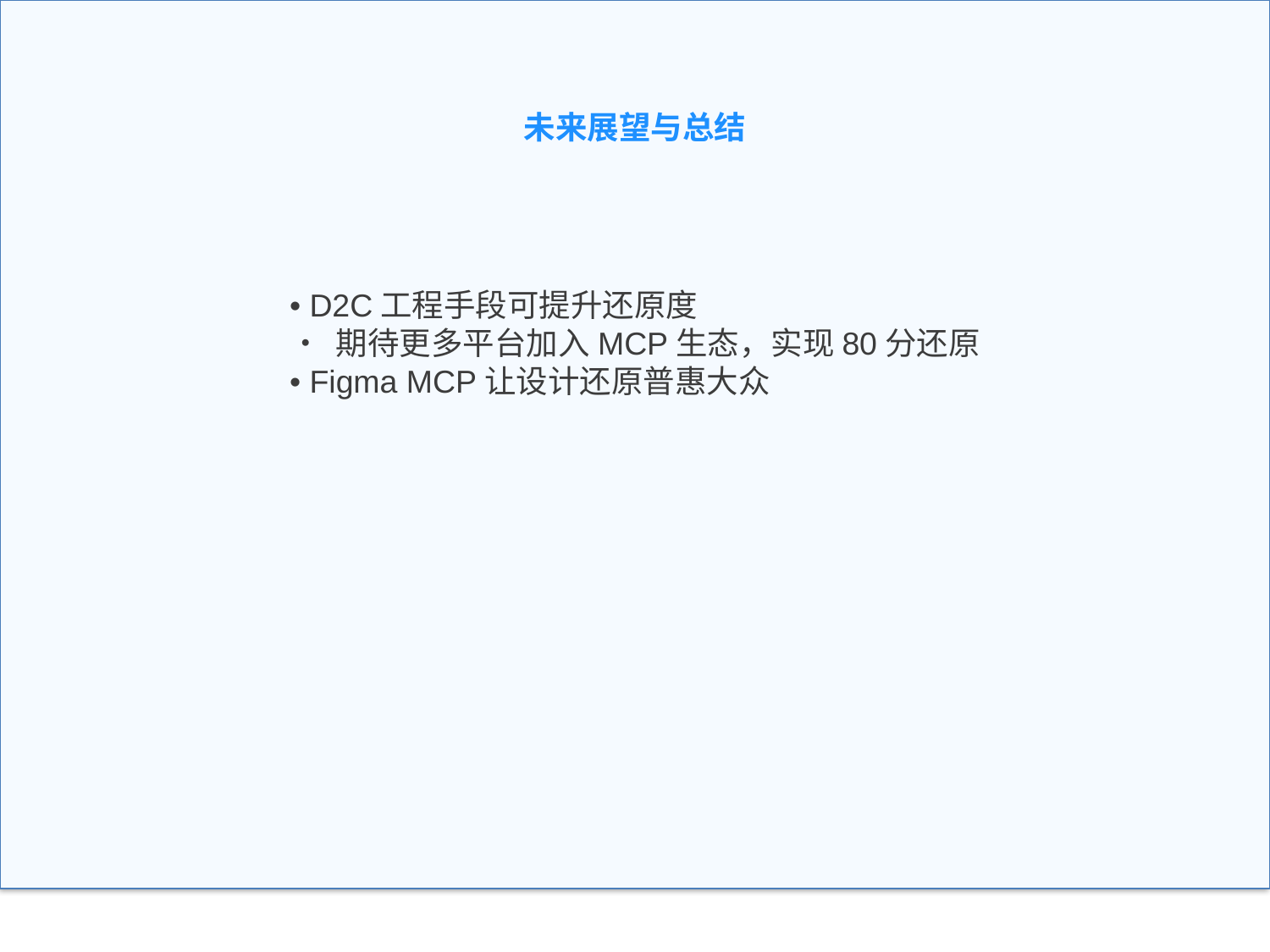

# 未来展望与总结
未来展望与总结

D2C工程手段可提升还原度
期待更多平台加入MCP生态，实现80分还原
Figma MCP让设计还原普惠大众
• D2C工程手段可提升还原度
• 期待更多平台加入MCP生态，实现80分还原
• Figma MCP让设计还原普惠大众